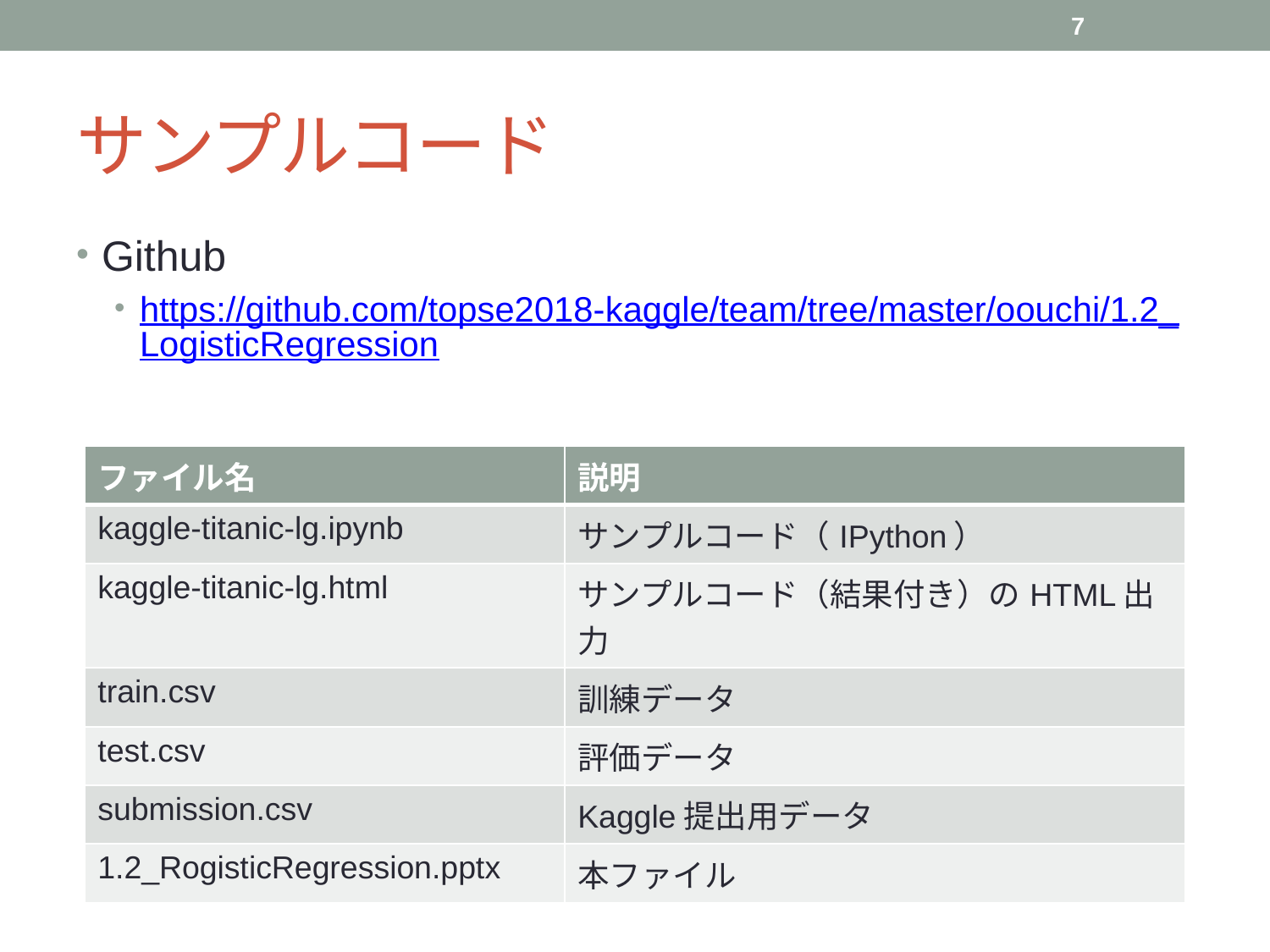

7
# サンプルコード
Github
https://github.com/topse2018-kaggle/team/tree/master/oouchi/1.2_LogisticRegression
| ファイル名 | 説明 |
| --- | --- |
| kaggle-titanic-lg.ipynb | サンプルコード（IPython） |
| kaggle-titanic-lg.html | サンプルコード（結果付き）のHTML出力 |
| train.csv | 訓練データ |
| test.csv | 評価データ |
| submission.csv | Kaggle提出用データ |
| 1.2\_RogisticRegression.pptx | 本ファイル |